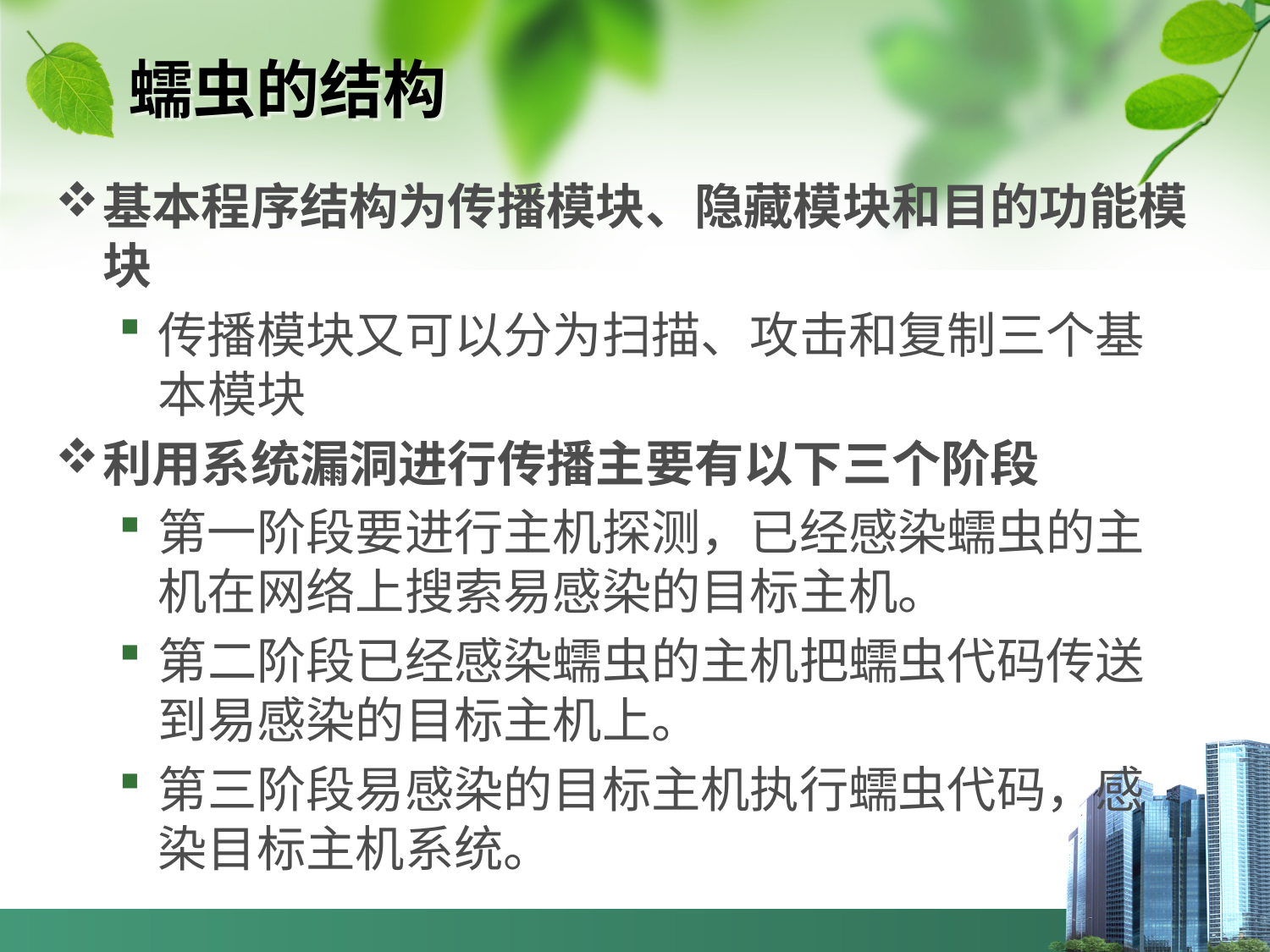

# 蠕虫的结构
基本程序结构为传播模块、隐藏模块和目的功能模块
传播模块又可以分为扫描、攻击和复制三个基本模块
利用系统漏洞进行传播主要有以下三个阶段
第一阶段要进行主机探测，已经感染蠕虫的主机在网络上搜索易感染的目标主机。
第二阶段已经感染蠕虫的主机把蠕虫代码传送到易感染的目标主机上。
第三阶段易感染的目标主机执行蠕虫代码，感染目标主机系统。